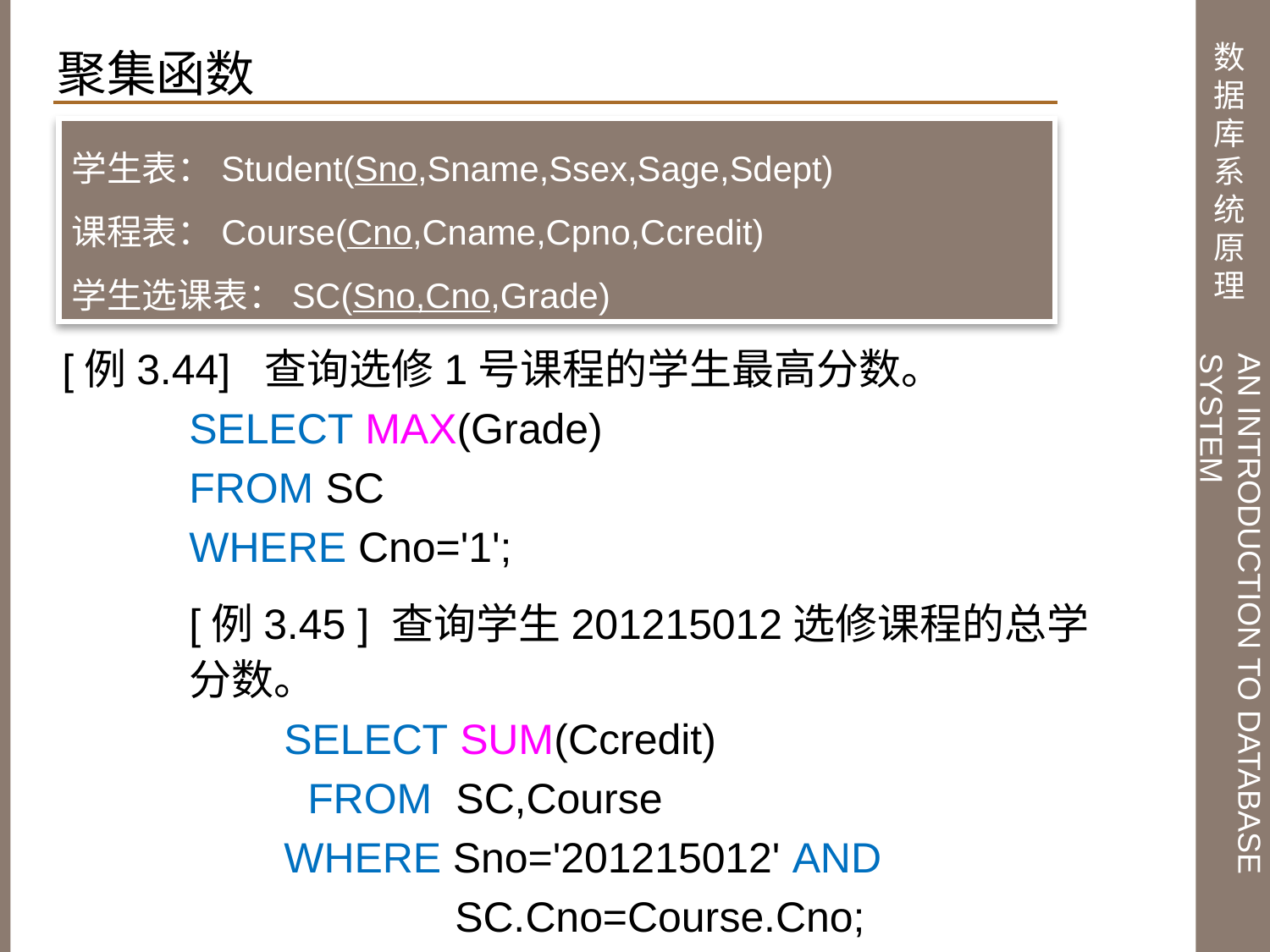

聚集函数
学生表：Student(Sno,Sname,Ssex,Sage,Sdept)
课程表：Course(Cno,Cname,Cpno,Ccredit)
学生选课表：SC(Sno,Cno,Grade)
[例3.44]  查询选修1号课程的学生最高分数。
SELECT MAX(Grade)
FROM SC
WHERE Cno='1';
[例3.45 ] 查询学生201215012选修课程的总学分数。
        SELECT SUM(Ccredit)
          FROM  SC,Course
        WHERE Sno='201215012' AND
		 SC.Cno=Course.Cno;